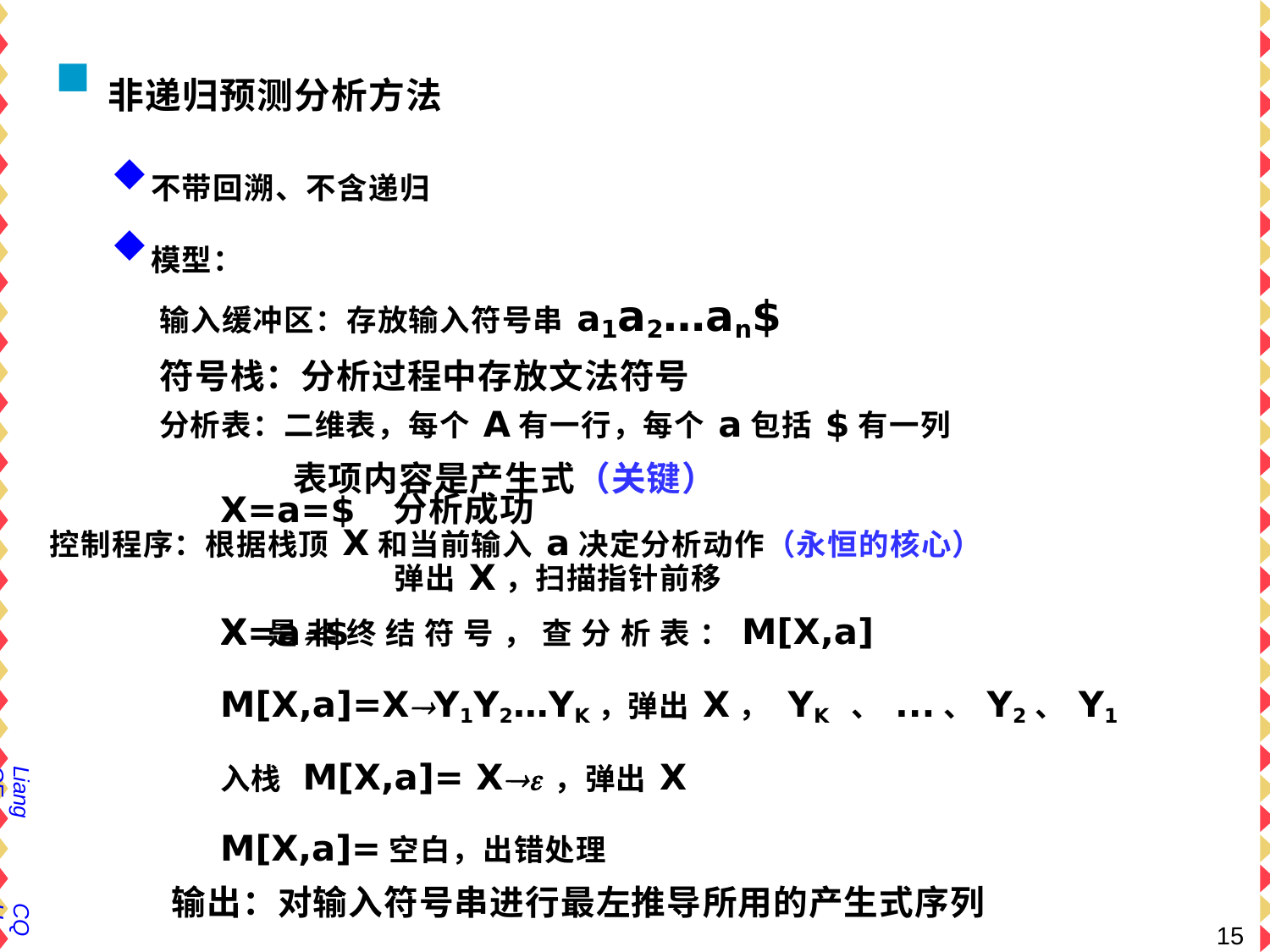

非递归预测分析方法
不带回溯、不含递归
模型：
输入缓冲区：存放输入符号串a1a2…an$ 符号栈：分析过程中存放文法符号
分析表：二维表，每个A有一行，每个a包括$有一列 表项内容是产生式（关键）
控制程序：根据栈顶X和当前输入a决定分析动作（永恒的核心）
分析成功
弹出X，扫描指针前移
X=a=$  X=a≠$
X 是 非 终 结 符 号 ， 查 分 析 表 ：M[X,a]  M[X,a]=X→Y1Y2…YK，弹出X， YK 、...、Y2、Y1入栈 M[X,a]= X→ε，弹出X
M[X,a]=空白，出错处理
输出：对输入符号串进行最左推导所用的产生式序列
Liang GE
CQU
155